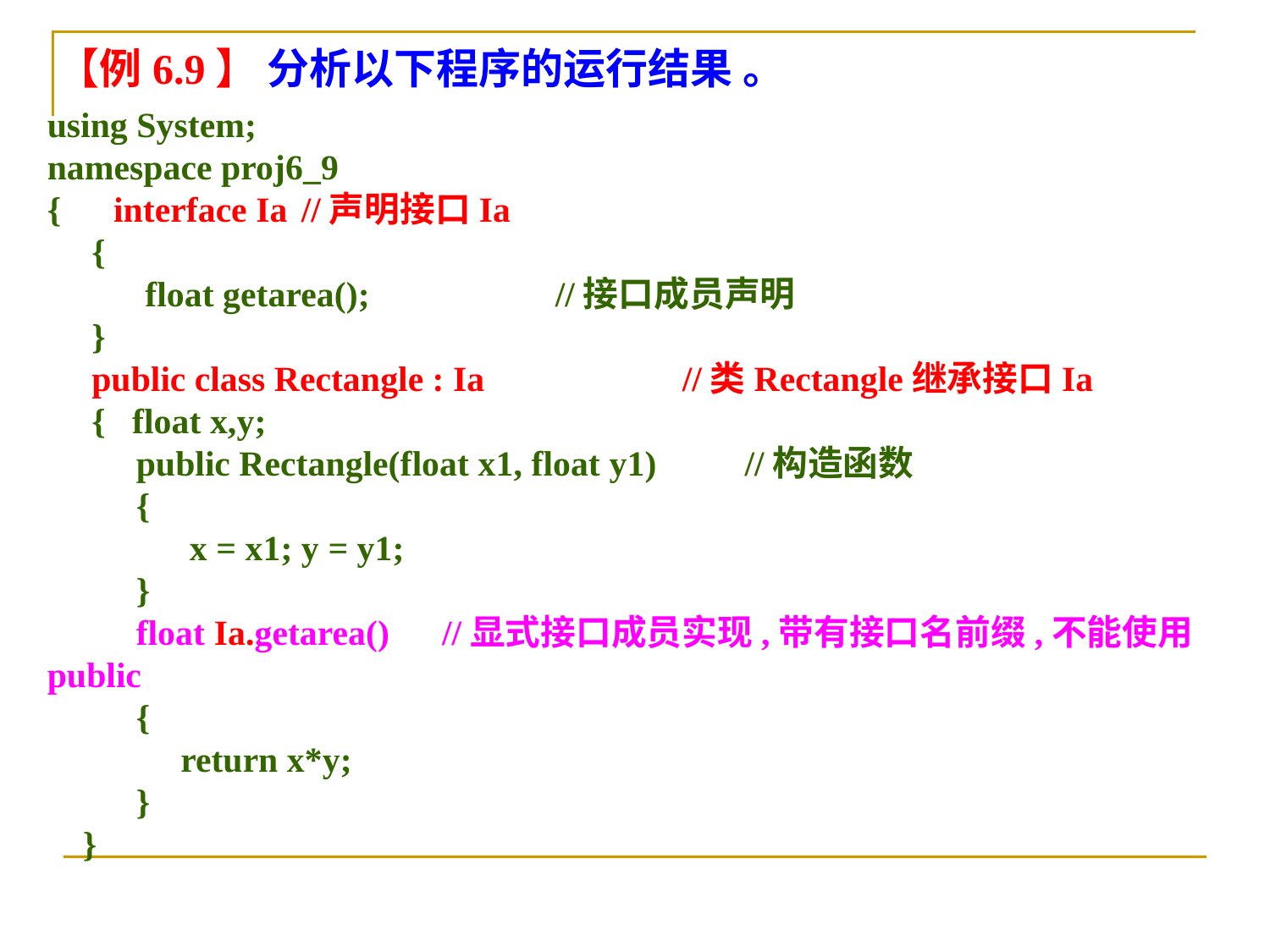

【例6.9】 分析以下程序的运行结果 。
using System;
namespace proj6_9
{　interface Ia	//声明接口Ia
     {
           float getarea();　　	//接口成员声明
     }
     public class Rectangle : Ia　　	//类Rectangle继承接口Ia
     {   float x,y;
          public Rectangle(float x1, float y1)　　//构造函数
          {
                x = x1; y = y1;
          }
          float Ia.getarea()　//显式接口成员实现,带有接口名前缀,不能使用public
          {
               return x*y;
          }
    }